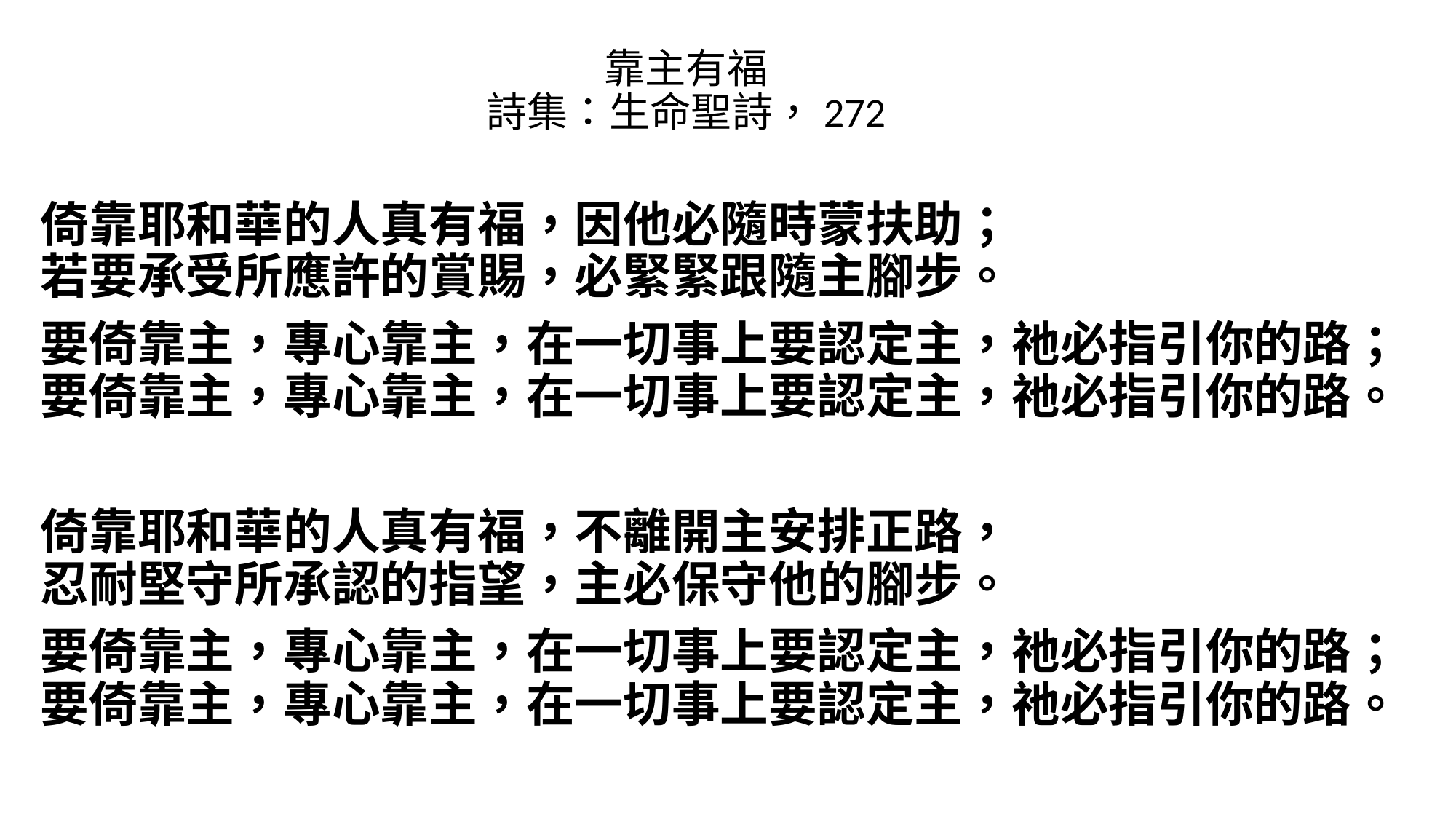

# 靠主有福 詩集：生命聖詩，272
倚靠耶和華的人真有福，因他必隨時蒙扶助；
若要承受所應許的賞賜，必緊緊跟隨主腳步。
要倚靠主，專心靠主，在一切事上要認定主，祂必指引你的路；
要倚靠主，專心靠主，在一切事上要認定主，祂必指引你的路。

倚靠耶和華的人真有福，不離開主安排正路，
忍耐堅守所承認的指望，主必保守他的腳步。
要倚靠主，專心靠主，在一切事上要認定主，祂必指引你的路；
要倚靠主，專心靠主，在一切事上要認定主，祂必指引你的路。